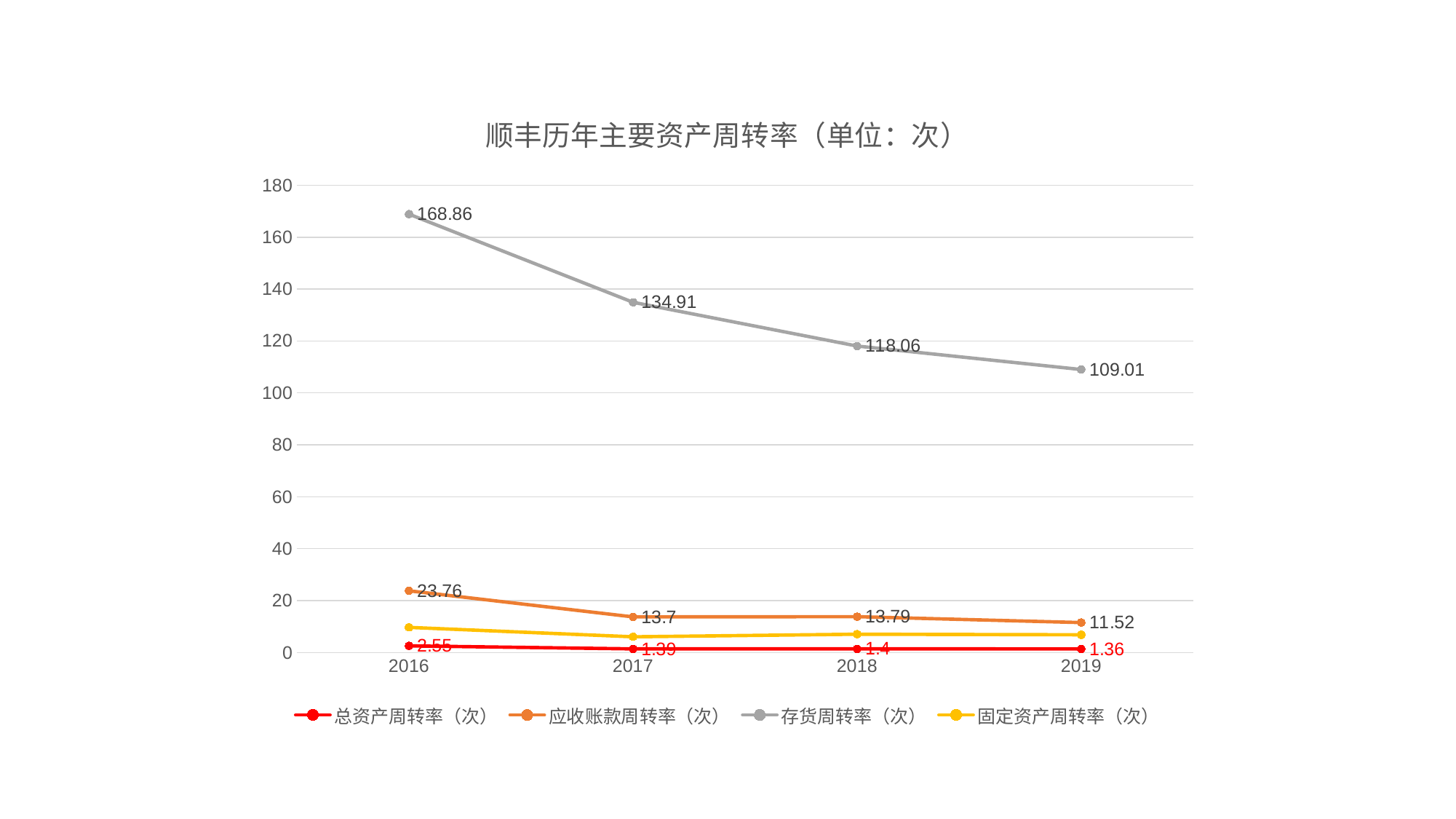

### Chart: 顺丰历年主要资产周转率（单位：次）

| Category | 总资产周转率（次） | 应收账款周转率（次） | 存货周转率（次） | 固定资产周转率（次） |
|---|---|---|---|---|
| 2016 | 2.55 | 23.76 | 168.86 | 9.66 |
| 2017 | 1.39 | 13.7 | 134.91 | 6.03 |
| 2018 | 1.4 | 13.79 | 118.06 | 7.03 |
| 2019 | 1.36 | 11.52 | 109.01 | 6.82 |